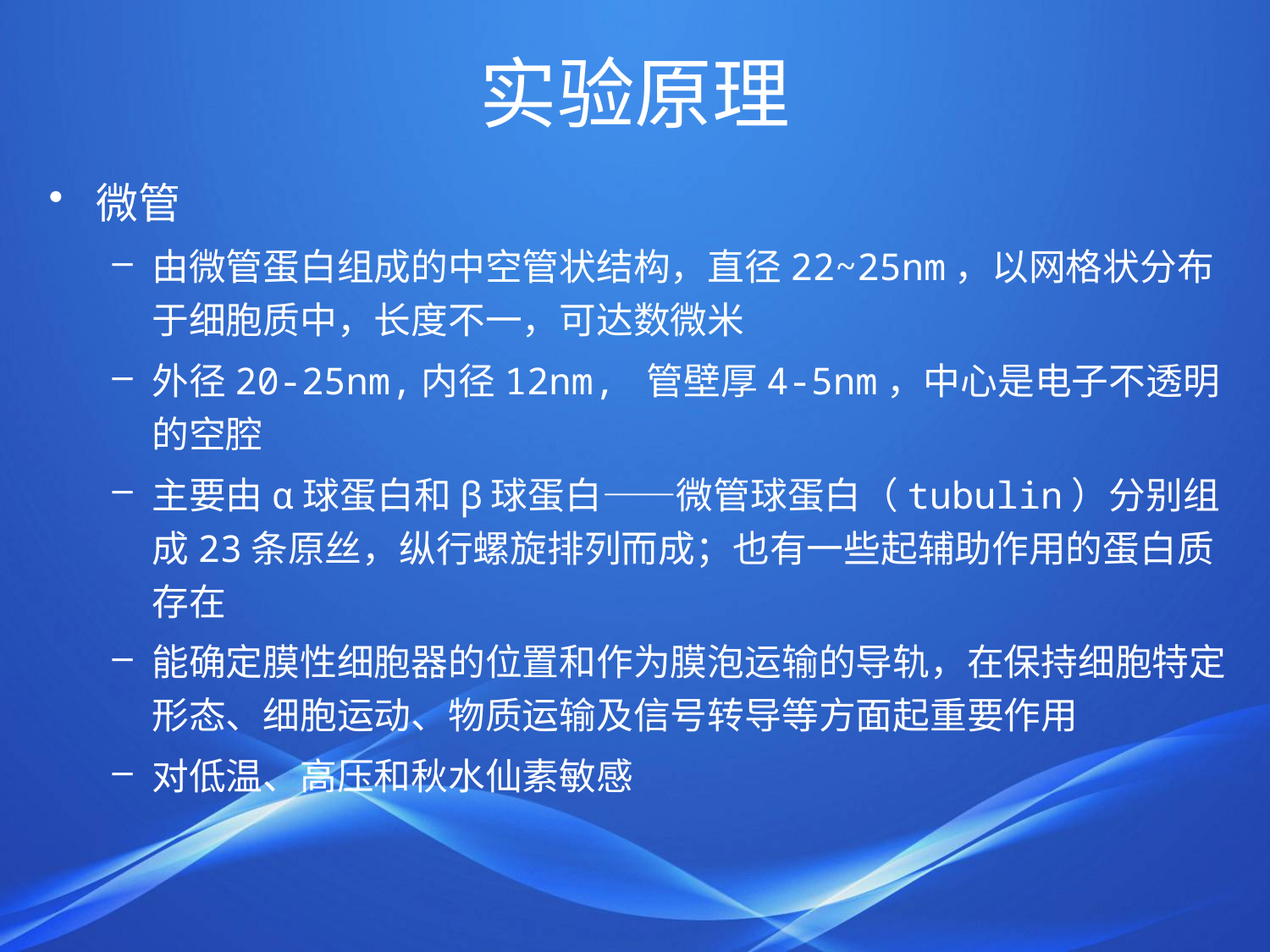

# 实验原理
微管
由微管蛋白组成的中空管状结构，直径22~25nm，以网格状分布于细胞质中，长度不一，可达数微米
外径20-25nm,内径12nm, 管壁厚4-5nm，中心是电子不透明的空腔
主要由α球蛋白和β球蛋白——微管球蛋白（tubulin）分别组成23条原丝，纵行螺旋排列而成；也有一些起辅助作用的蛋白质存在
能确定膜性细胞器的位置和作为膜泡运输的导轨，在保持细胞特定形态、细胞运动、物质运输及信号转导等方面起重要作用
对低温、高压和秋水仙素敏感